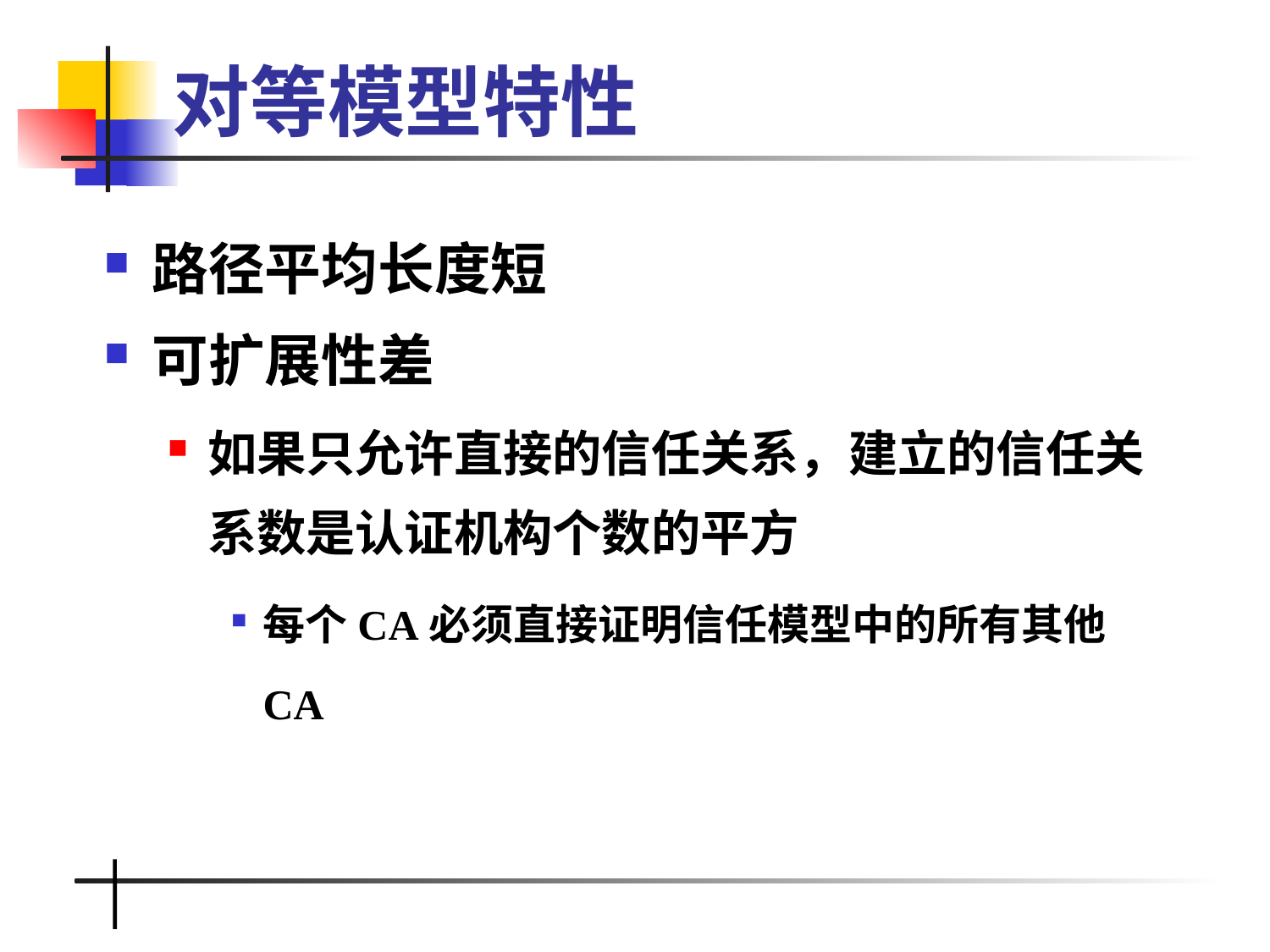

# 对等模型特性
路径平均长度短
可扩展性差
如果只允许直接的信任关系，建立的信任关系数是认证机构个数的平方
每个CA必须直接证明信任模型中的所有其他CA